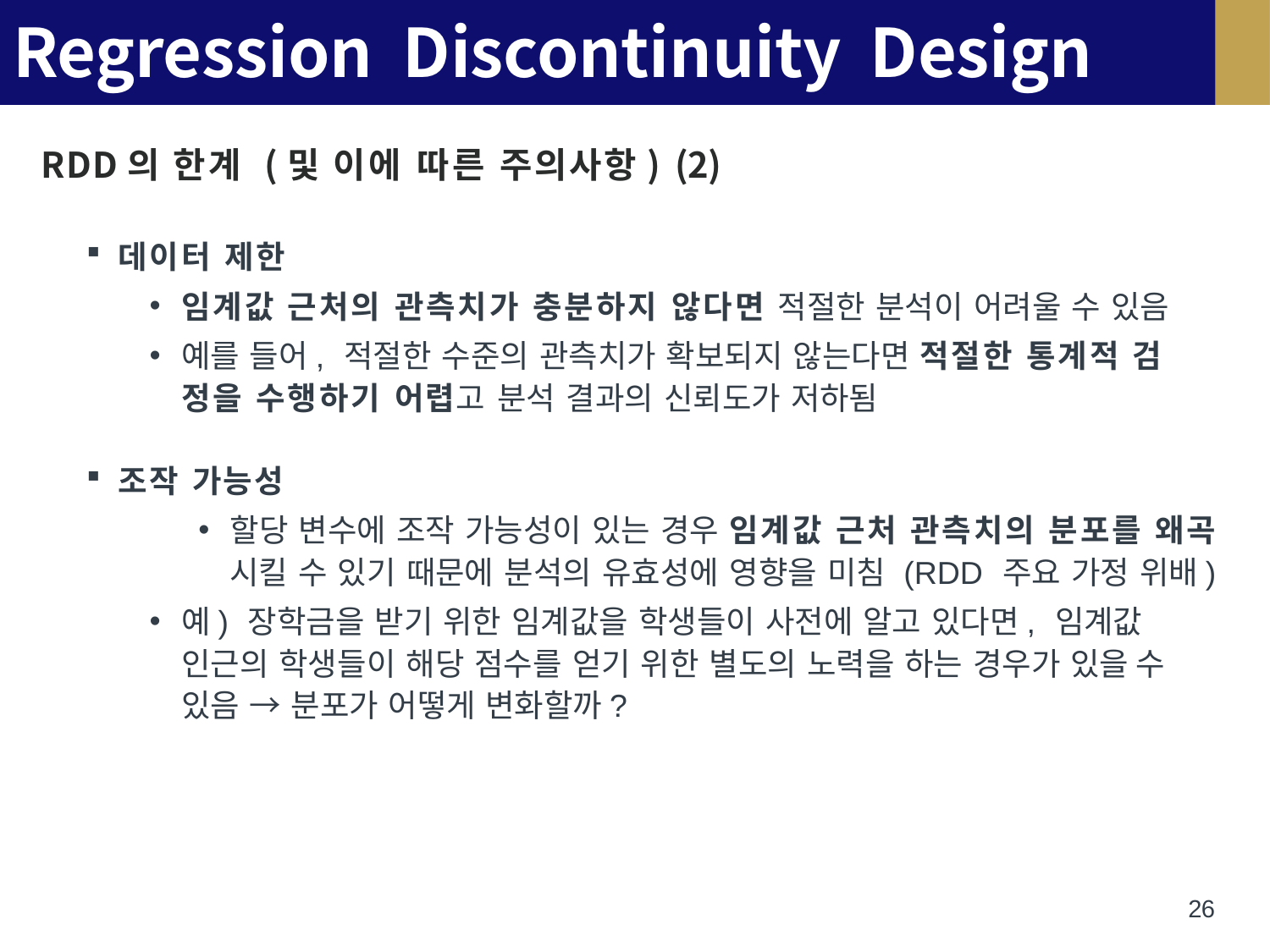

# Regression	Discontinuity	Design
RDD의 한계 (및 이에 따른 주의사항) (2)

데이터 제한
임계값 근처의 관측치가 충분하지 않다면 적절한 분석이 어려울 수 있음
예를 들어, 적절한 수준의 관측치가 확보되지 않는다면 적절한 통계적 검 정을 수행하기 어렵고 분석 결과의 신뢰도가 저하됨

조작 가능성
할당 변수에 조작 가능성이 있는 경우 임계값 근처 관측치의 분포를 왜곡
시킬 수 있기 때문에 분석의 유효성에 영향을 미침 (RDD 주요 가정 위배)
예) 장학금을 받기 위한 임계값을 학생들이 사전에 알고 있다면, 임계값 인근의 학생들이 해당 점수를 얻기 위한 별도의 노력을 하는 경우가 있을 수 있음 → 분포가 어떻게 변화할까?
26